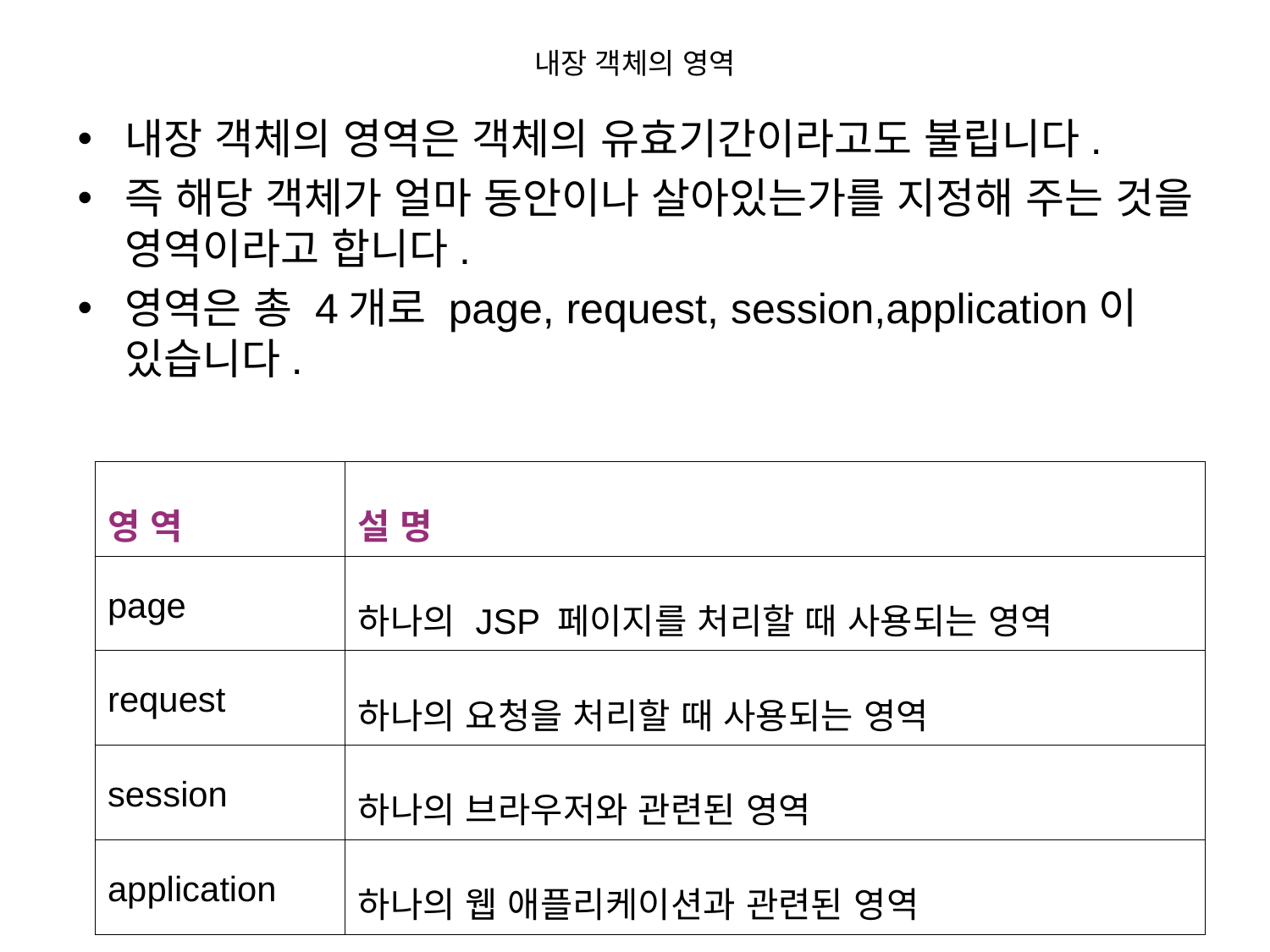

# 내장 객체의 영역
내장 객체의 영역은 객체의 유효기간이라고도 불립니다.
즉 해당 객체가 얼마 동안이나 살아있는가를 지정해 주는 것을 영역이라고 합니다.
영역은 총 4개로 page, request, session,application이 있습니다.

| 영 역 | 설 명 |
| --- | --- |
| page | 하나의 JSP 페이지를 처리할 때 사용되는 영역 |
| request | 하나의 요청을 처리할 때 사용되는 영역 |
| session | 하나의 브라우저와 관련된 영역 |
| application | 하나의 웹 애플리케이션과 관련된 영역 |